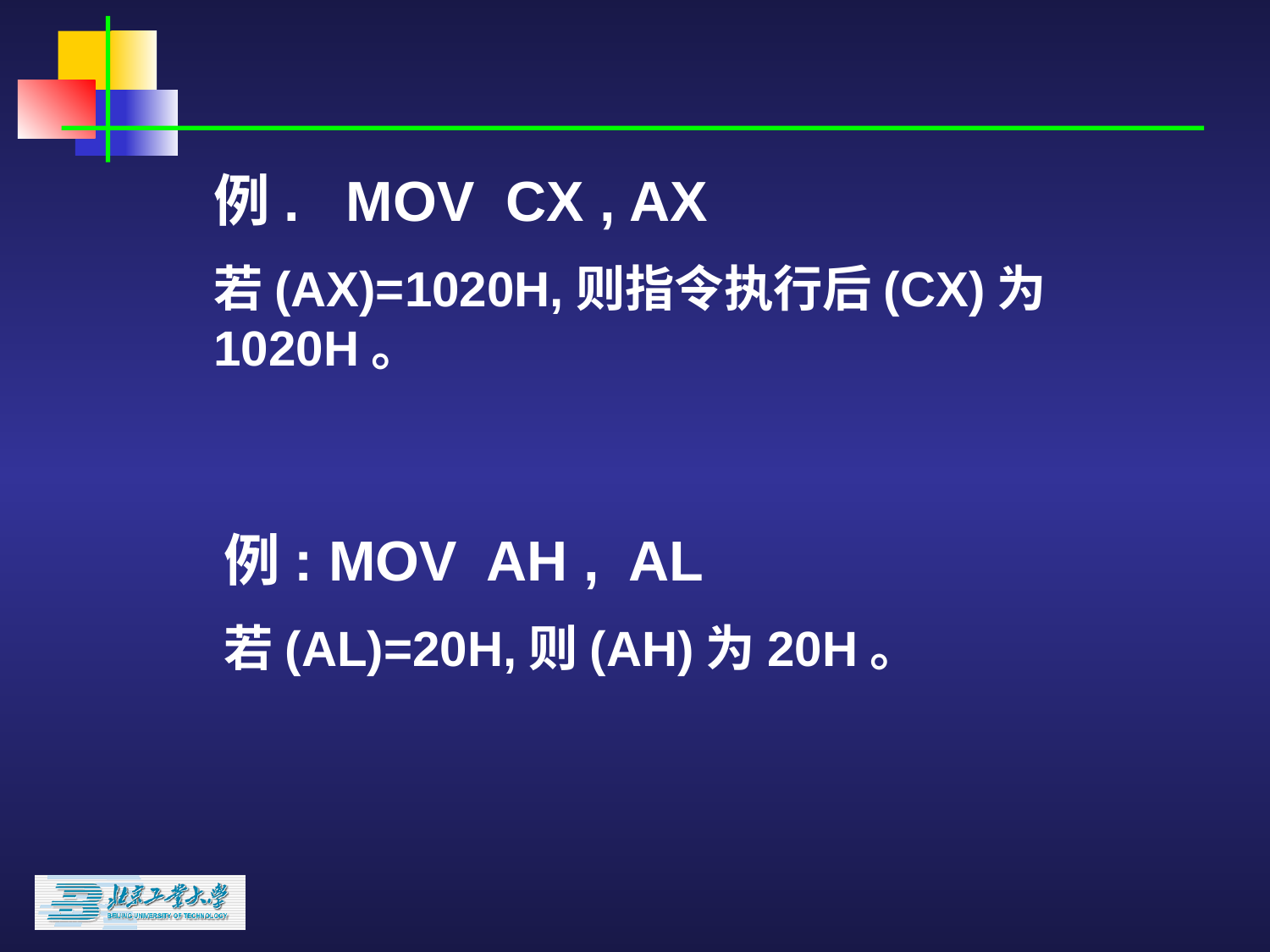

例.   MOV  CX , AX
若(AX)=1020H,则指令执行后(CX)为1020H。
例: MOV  AH ,  AL
若(AL)=20H,则(AH)为20H。